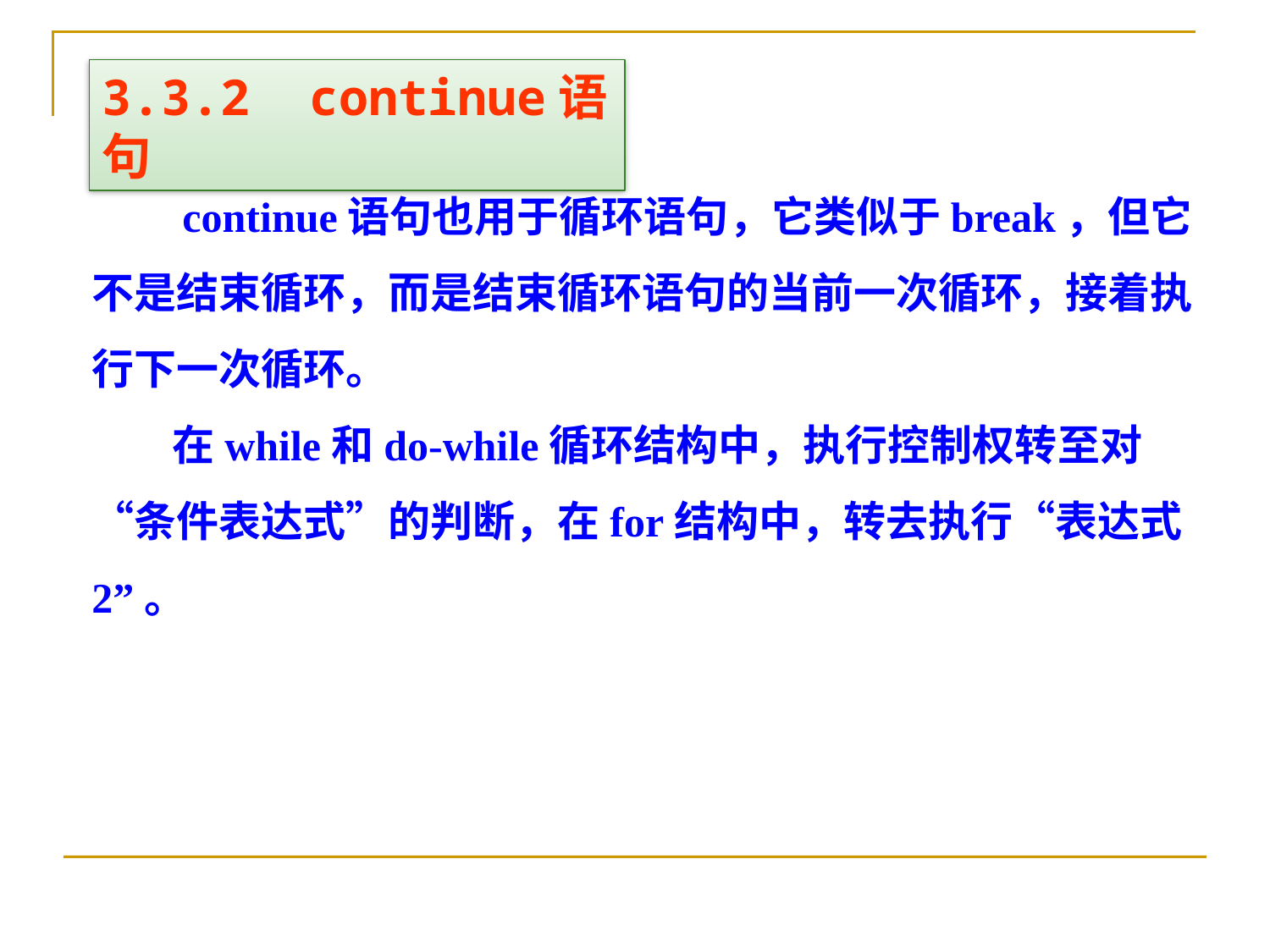

3.3.2  continue语句
　    continue语句也用于循环语句，它类似于break，但它不是结束循环，而是结束循环语句的当前一次循环，接着执行下一次循环。
　    在while和do-while循环结构中，执行控制权转至对“条件表达式”的判断，在for结构中，转去执行“表达式2”。